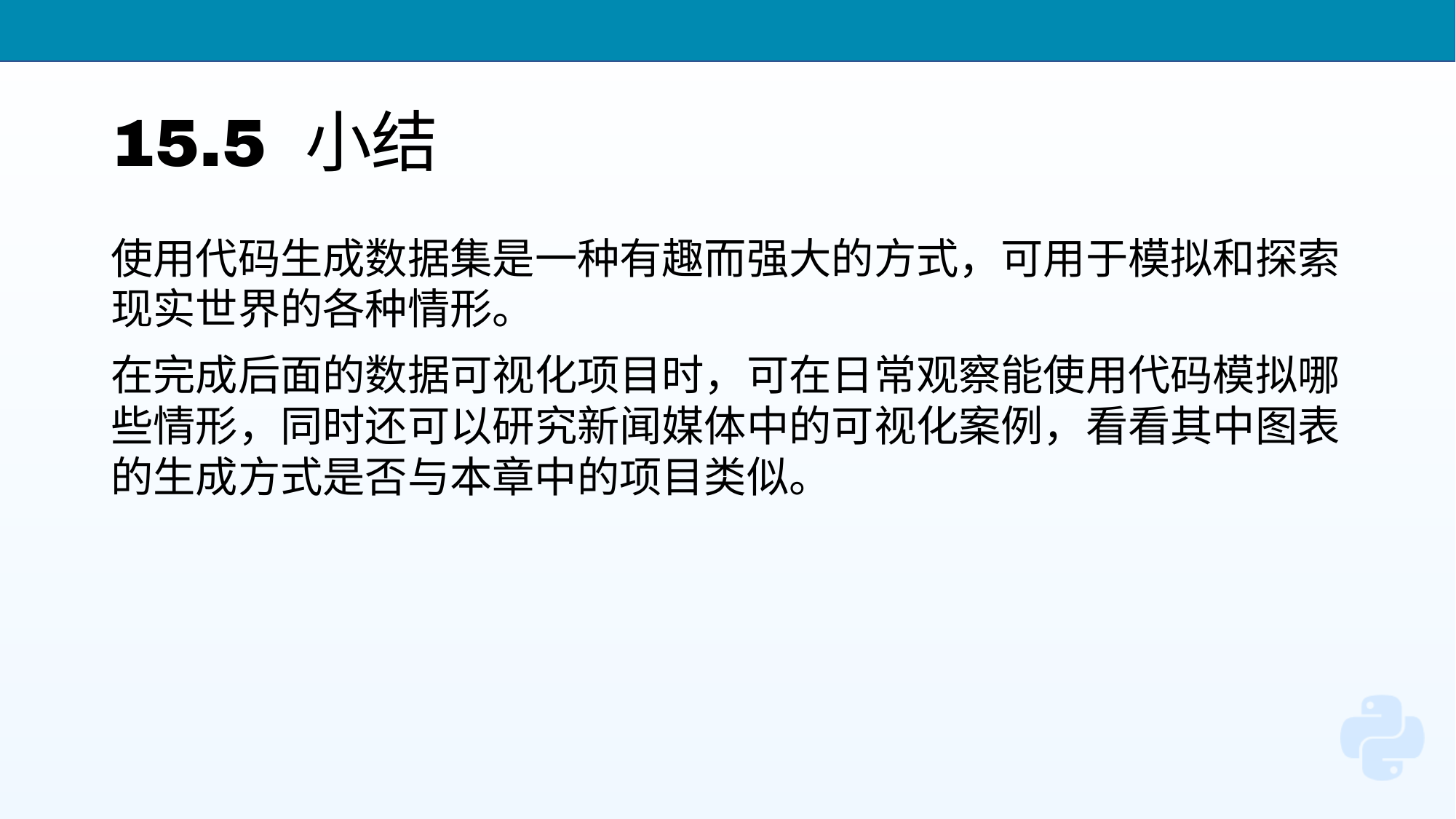

# 15.5 小结
使用代码生成数据集是一种有趣而强大的方式，可用于模拟和探索现实世界的各种情形。
在完成后面的数据可视化项目时，可在日常观察能使用代码模拟哪些情形，同时还可以研究新闻媒体中的可视化案例，看看其中图表的生成方式是否与本章中的项目类似。